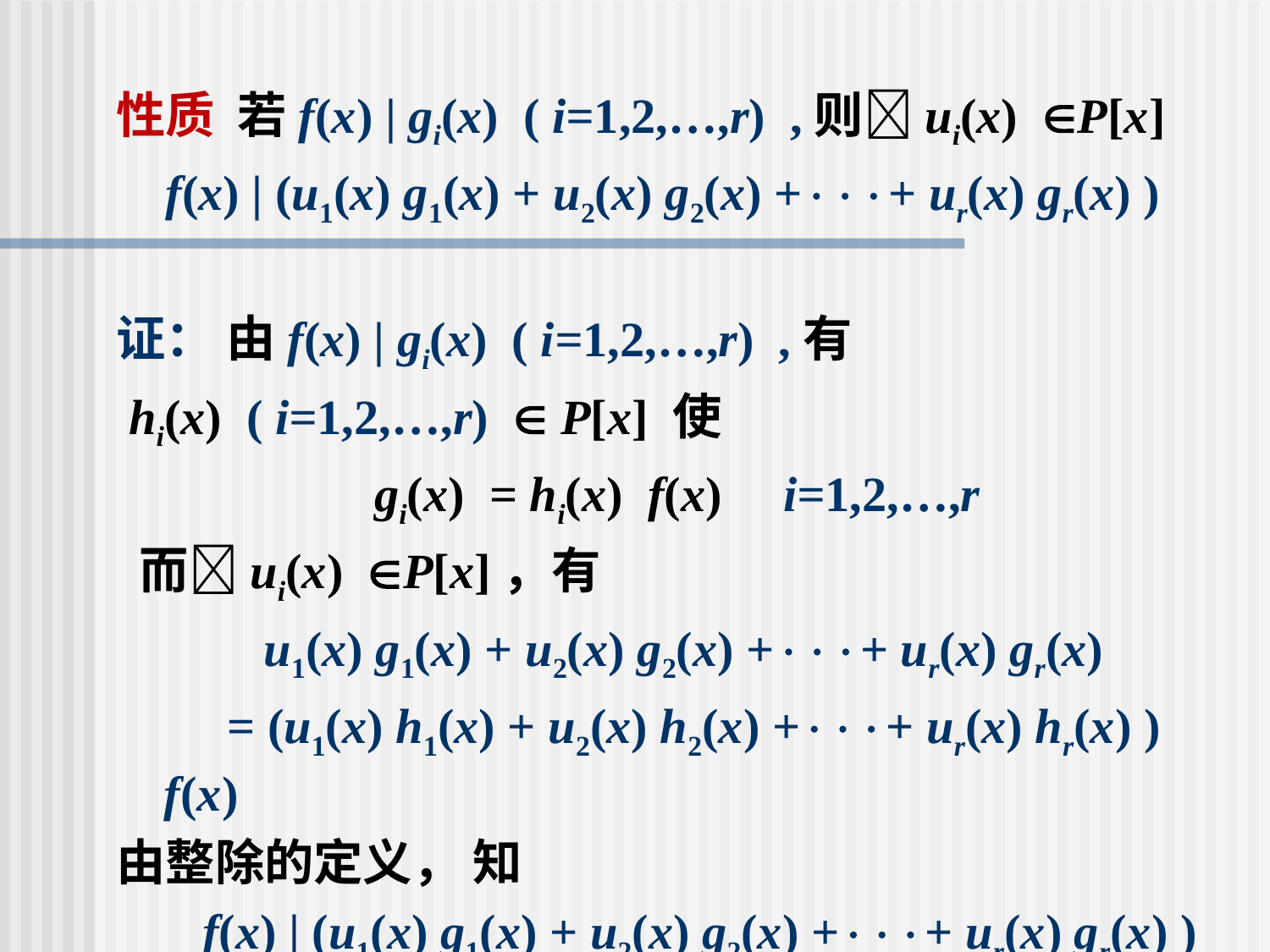

性质  若f(x) | gi(x)  ( i=1,2,…,r)  ,则∀ui(x)  ∈P[x]
    f(x) | (u1(x) g1(x) + u2(x) g2(x) +⋅⋅⋅+ ur(x) gr(x) )

证： 由f(x) | gi(x)  ( i=1,2,…,r)  ,有
 hi(x)  ( i=1,2,…,r)  ∈ P[x] 使
                     gi(x)  = hi(x)  f(x)     i=1,2,…,r
 而∀ui(x)  ∈P[x]，有
            u1(x) g1(x) + u2(x) g2(x) +⋅⋅⋅+ ur(x) gr(x)
         = (u1(x) h1(x) + u2(x) h2(x) +⋅⋅⋅+ ur(x) hr(x) ) f(x)
由整除的定义， 知
       f(x) | (u1(x) g1(x) + u2(x) g2(x) +⋅⋅⋅+ ur(x) gr(x) )